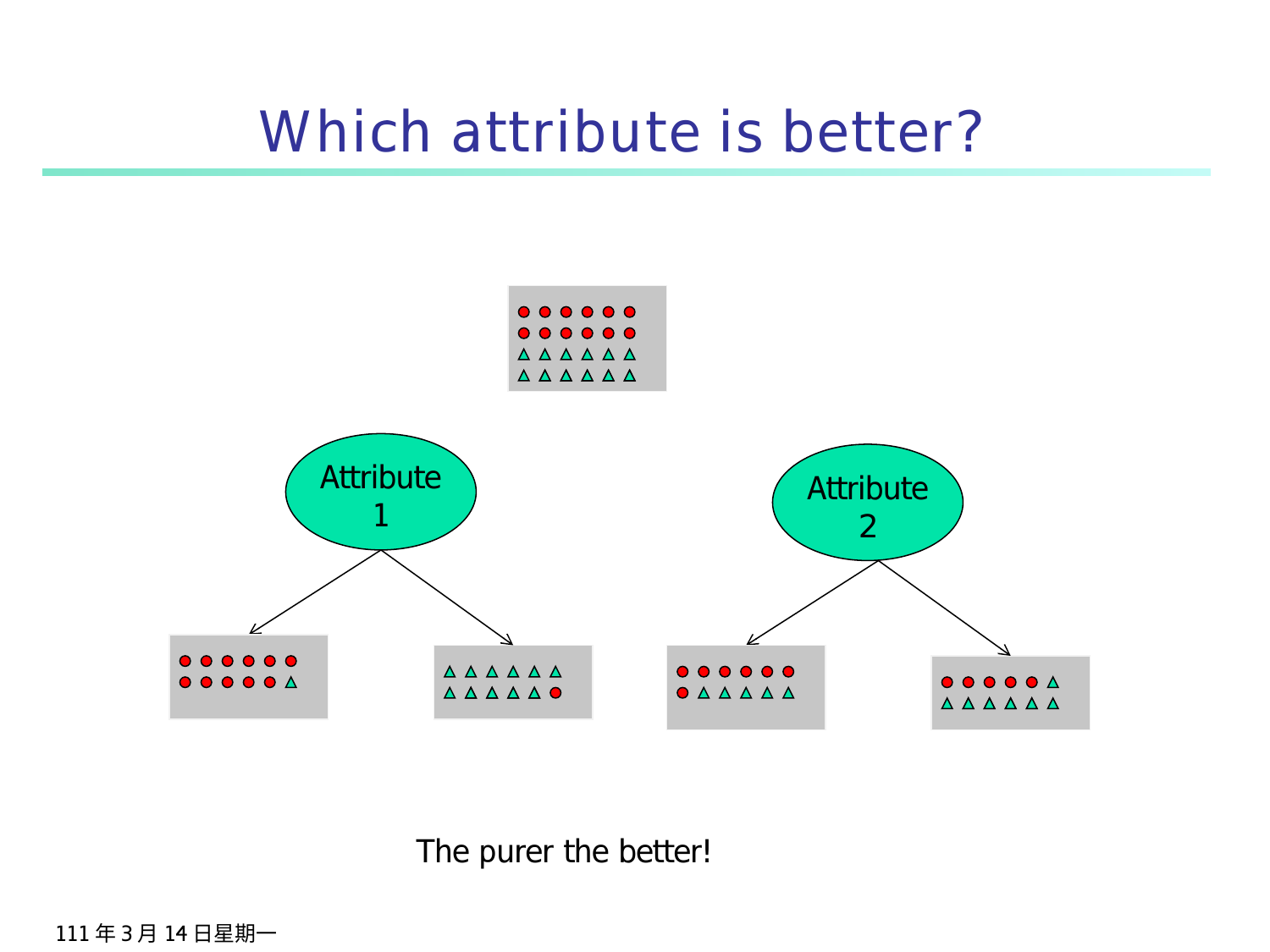

Which attribute is better?

Attribute
1
Attribute
2

The purer the better!
111年3月14日星期一